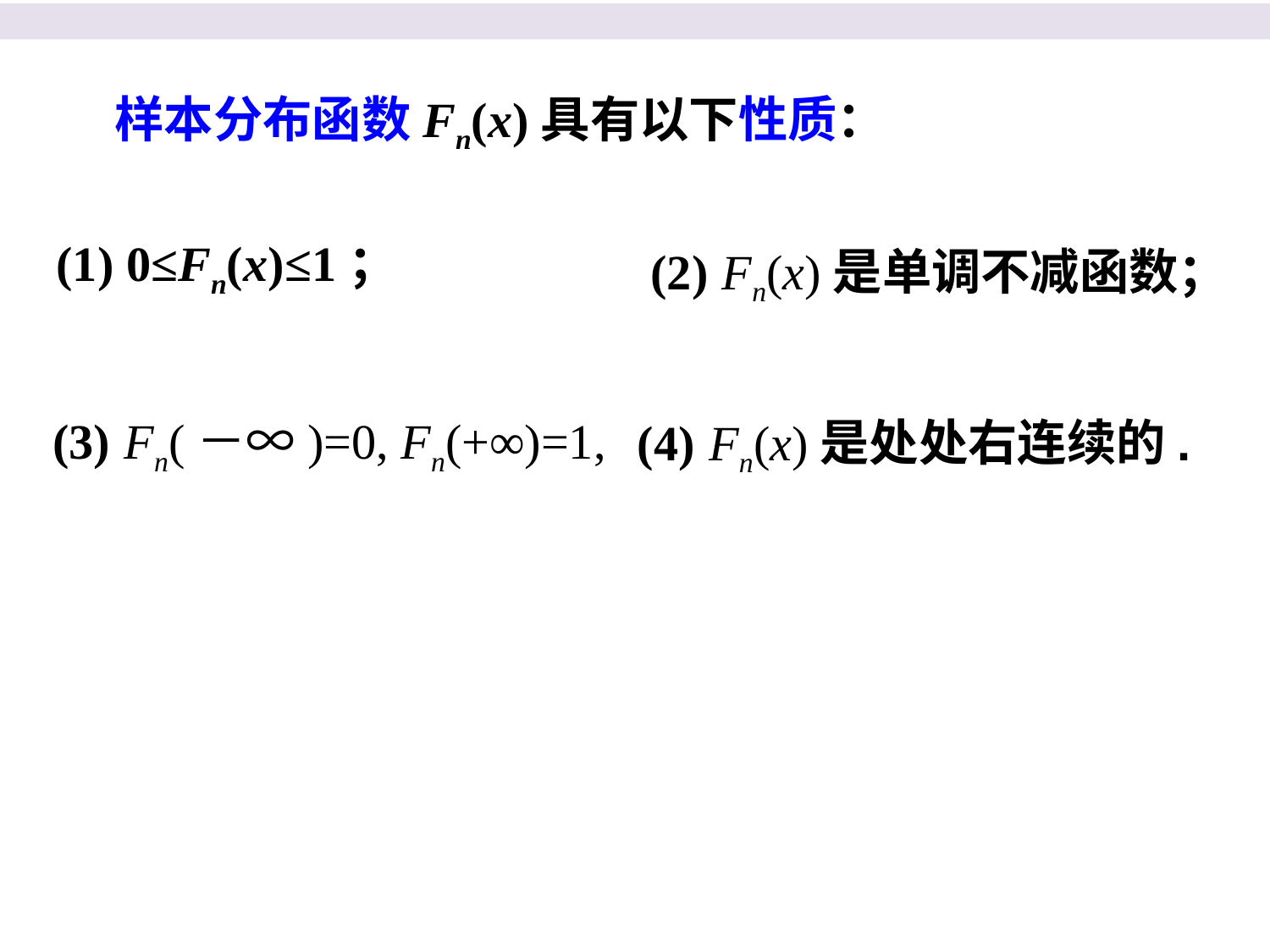

样本分布函数Fn(x)具有以下性质：
 (1) 0≤Fn(x)≤1；
 (2) Fn(x)是单调不减函数；
(3) Fn(－∞)=0, Fn(+∞)=1,
(4) Fn(x)是处处右连续的.